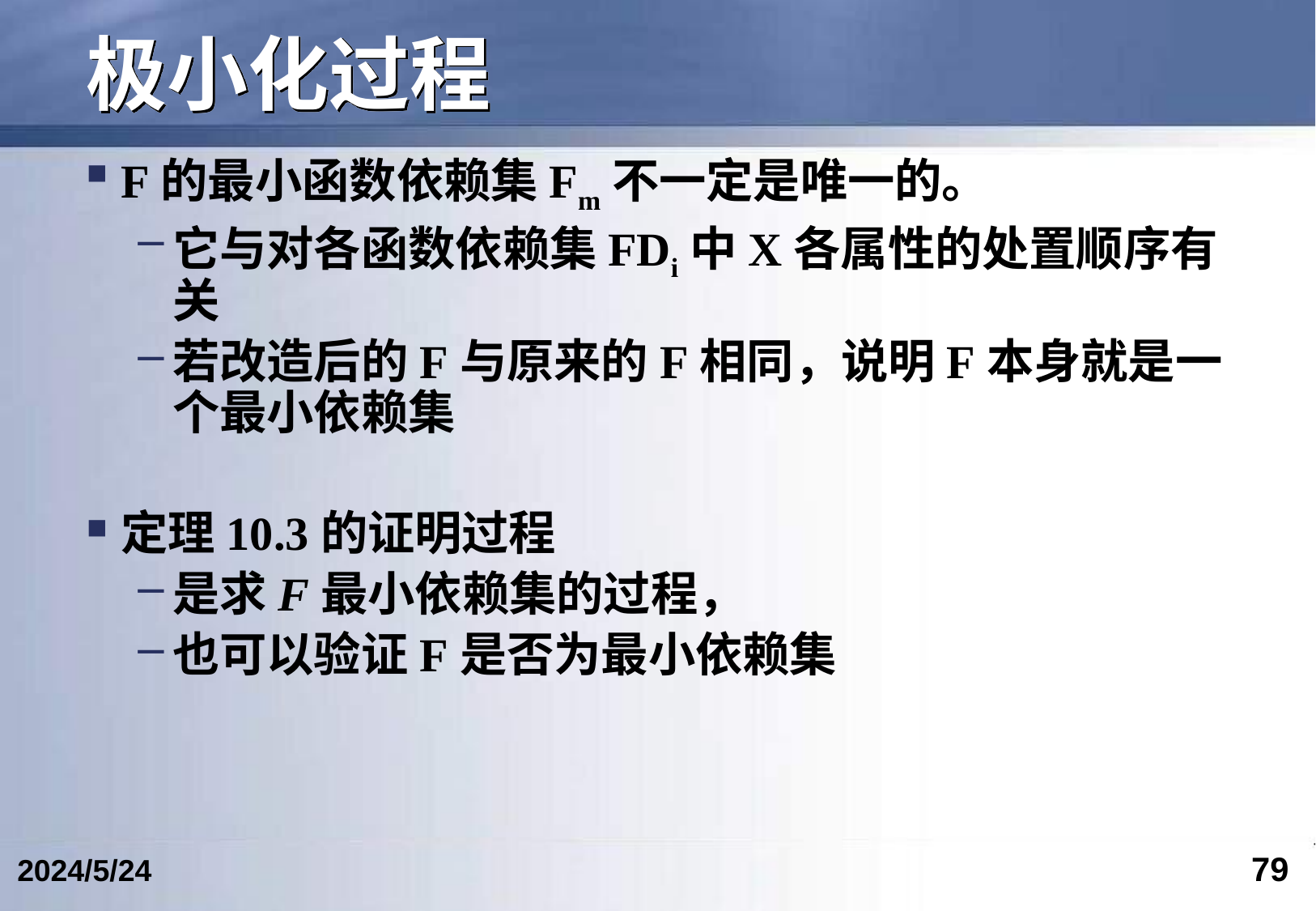

# 极小化过程
F的最小函数依赖集Fm不一定是唯一的。
它与对各函数依赖集FDi中X各属性的处置顺序有关
若改造后的F与原来的F相同，说明F本身就是一个最小依赖集

定理10.3的证明过程
是求F最小依赖集的过程，
也可以验证F是否为最小依赖集
79
2024/5/24